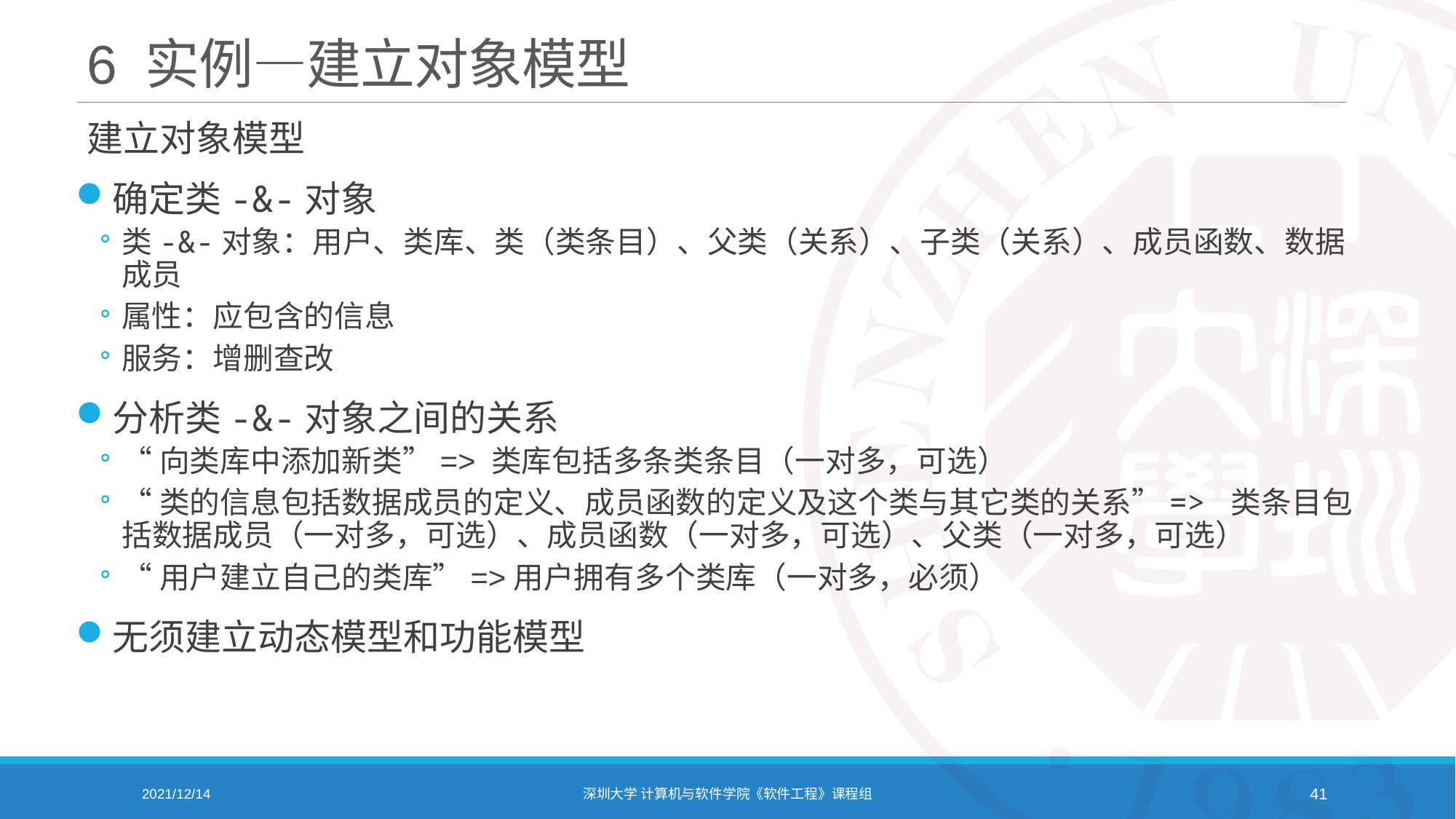

# 6 实例—建立对象模型
建立对象模型
确定类-&-对象
类-&-对象：用户、类库、类（类条目）、父类（关系）、子类（关系）、成员函数、数据成员
属性：应包含的信息
服务：增删查改
分析类-&-对象之间的关系
“向类库中添加新类”=> 类库包括多条类条目（一对多，可选）
“类的信息包括数据成员的定义、成员函数的定义及这个类与其它类的关系”=> 类条目包括数据成员（一对多，可选）、成员函数（一对多，可选）、父类（一对多，可选）
“用户建立自己的类库”=>用户拥有多个类库（一对多，必须）
无须建立动态模型和功能模型

2021/12/14
深圳大学 计算机与软件学院《软件工程》课程组
41